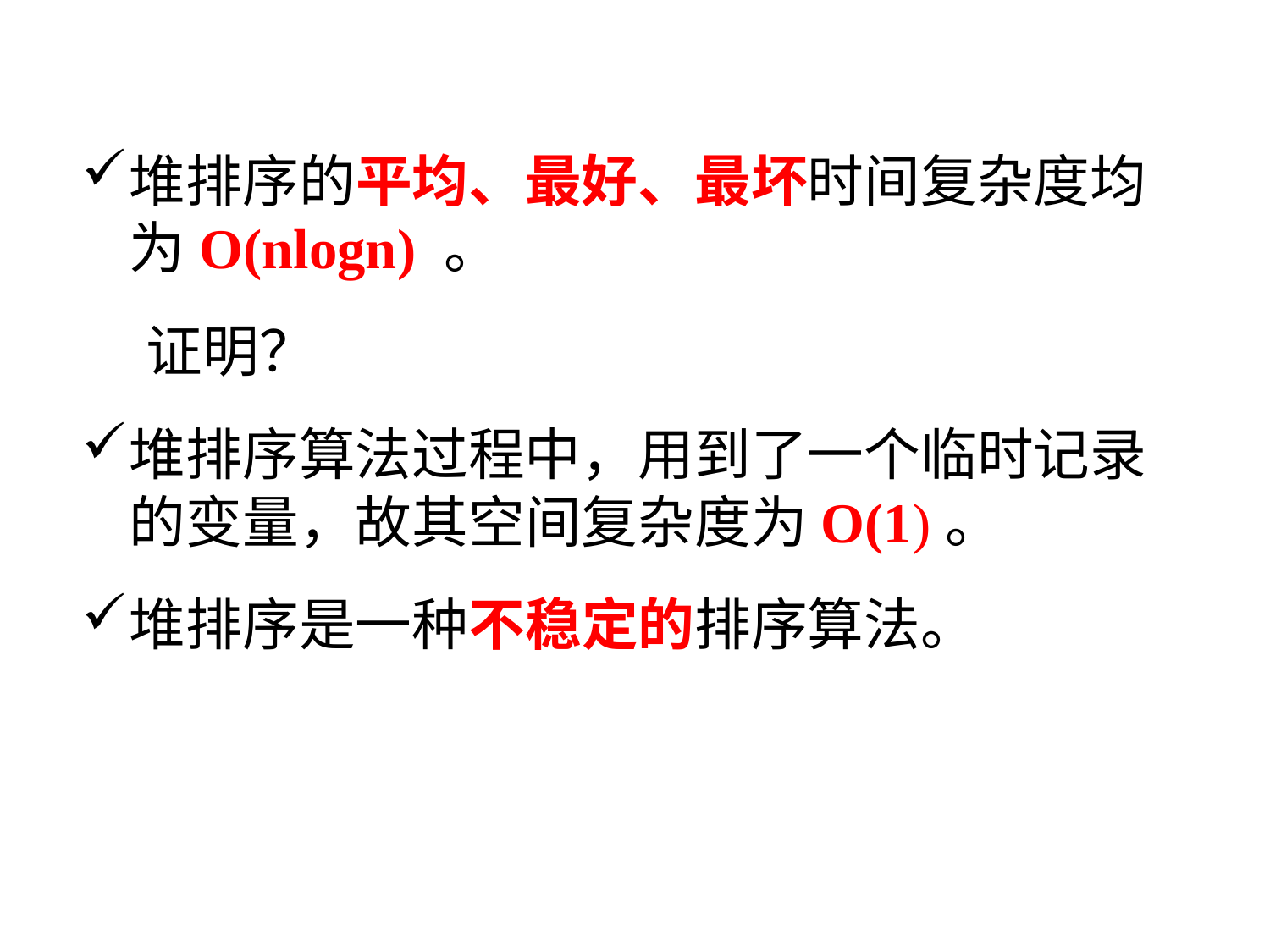

堆排序的平均、最好、最坏时间复杂度均为O(nlogn) 。
    证明？
堆排序算法过程中，用到了一个临时记录的变量，故其空间复杂度为O(1)。
堆排序是一种不稳定的排序算法。